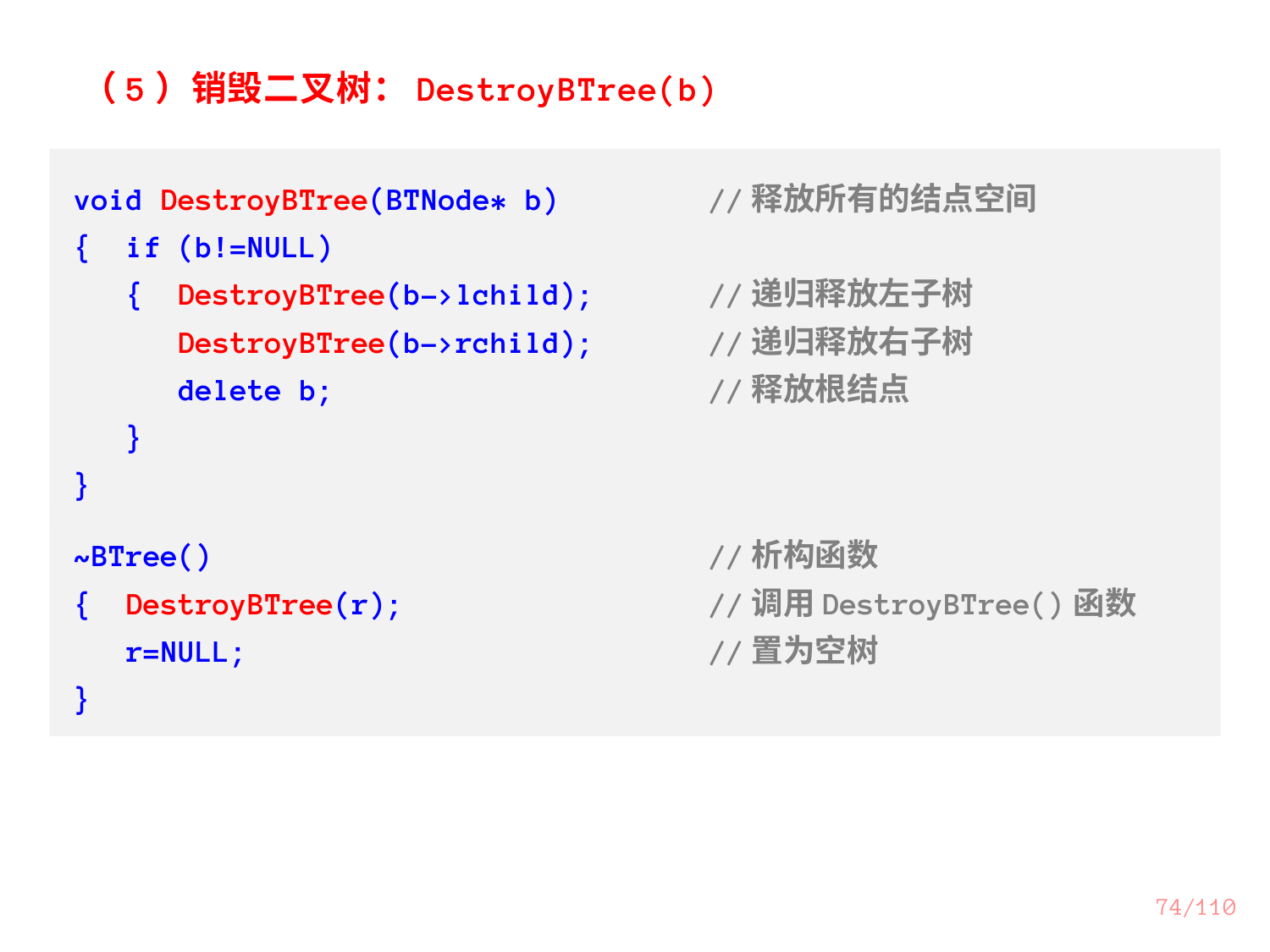

（5）销毁二叉树：DestroyBTree(b)
void DestroyBTree(BTNode* b)		//释放所有的结点空间
{  if (b!=NULL)
   {  DestroyBTree(b->lchild);	//递归释放左子树
      DestroyBTree(b->rchild);	//递归释放右子树
      delete b;			//释放根结点
   }
}
~BTree()				//析构函数
{  DestroyBTree(r);			//调用DestroyBTree()函数
   r=NULL;				//置为空树
}
74/110